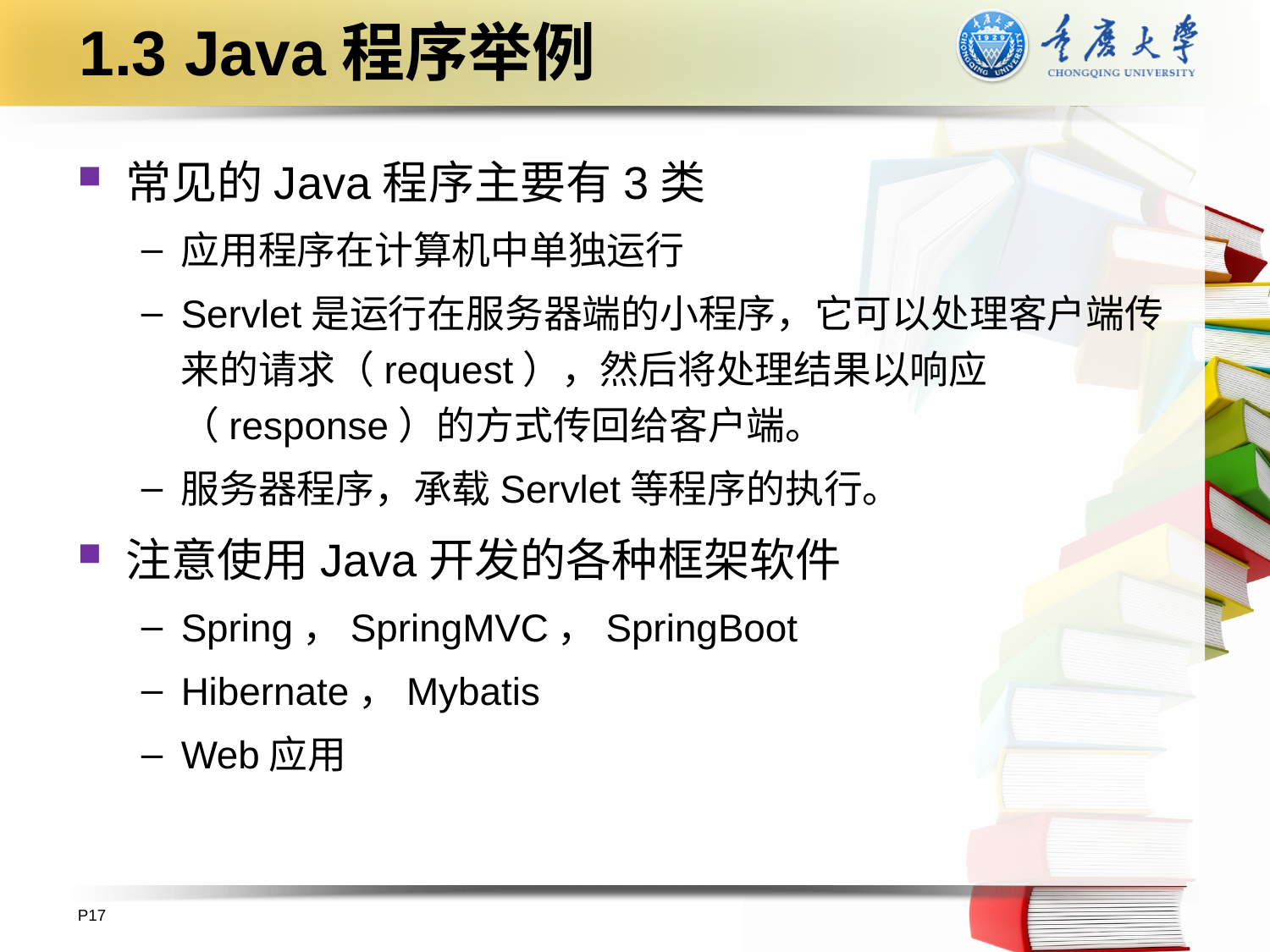

# 1.3 Java程序举例
常见的Java程序主要有3类
应用程序在计算机中单独运行
Servlet是运行在服务器端的小程序，它可以处理客户端传来的请求（request），然后将处理结果以响应（response）的方式传回给客户端。
服务器程序，承载Servlet等程序的执行。
注意使用Java开发的各种框架软件
Spring，SpringMVC，SpringBoot
Hibernate，Mybatis
Web应用
P17